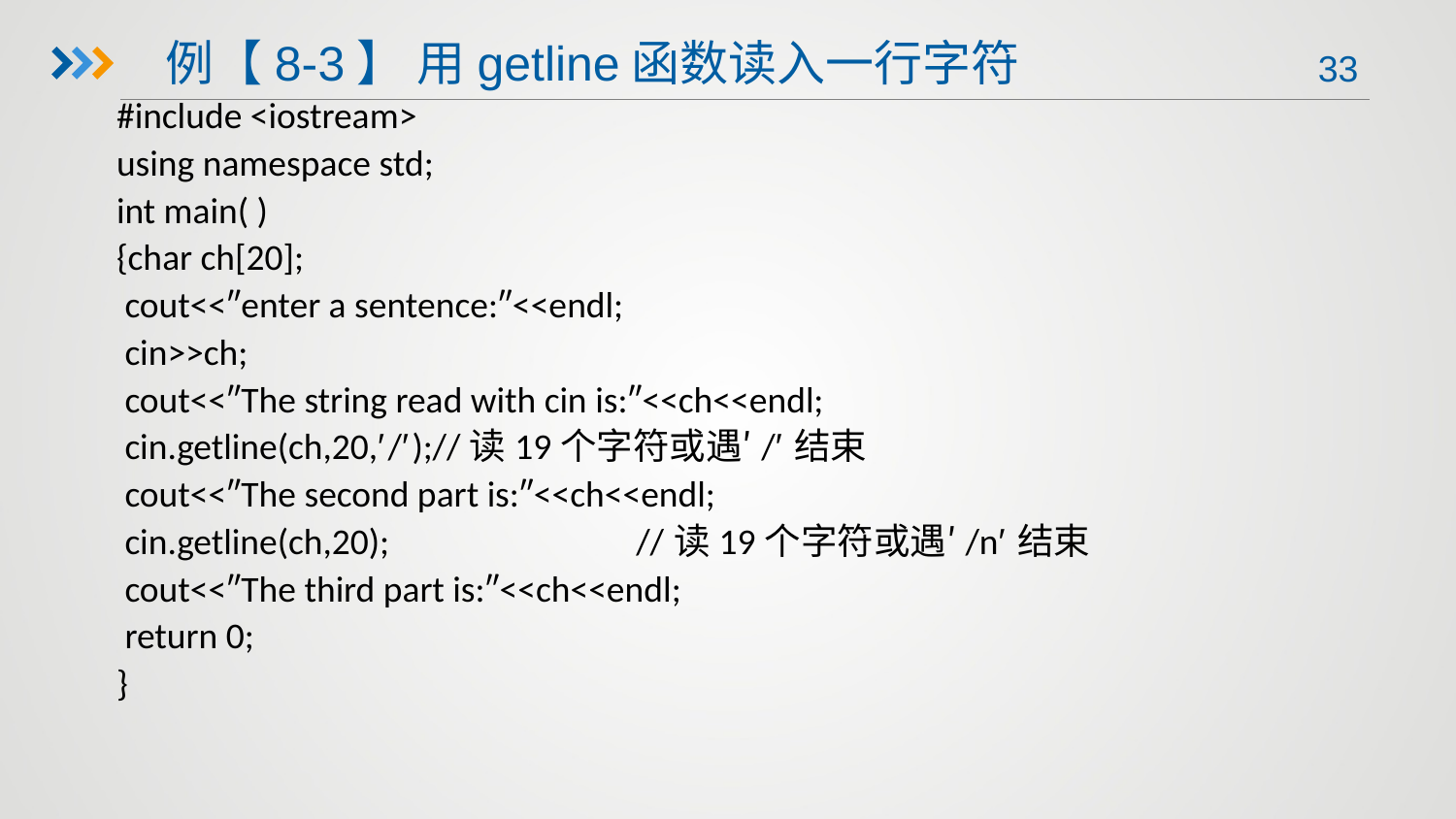

例【8-3】 用getline函数读入一行字符
#include <iostream>
using namespace std;
int main( )
{char ch[20];
 cout<<″enter a sentence:″<<endl;
 cin>>ch;
 cout<<″The string read with cin is:″<<ch<<endl;
 cin.getline(ch,20,′/′);//读19个字符或遇′/′结束
 cout<<″The second part is:″<<ch<<endl;
 cin.getline(ch,20);                              //读19个字符或遇′/n′结束
 cout<<″The third part is:″<<ch<<endl;
 return 0;
}